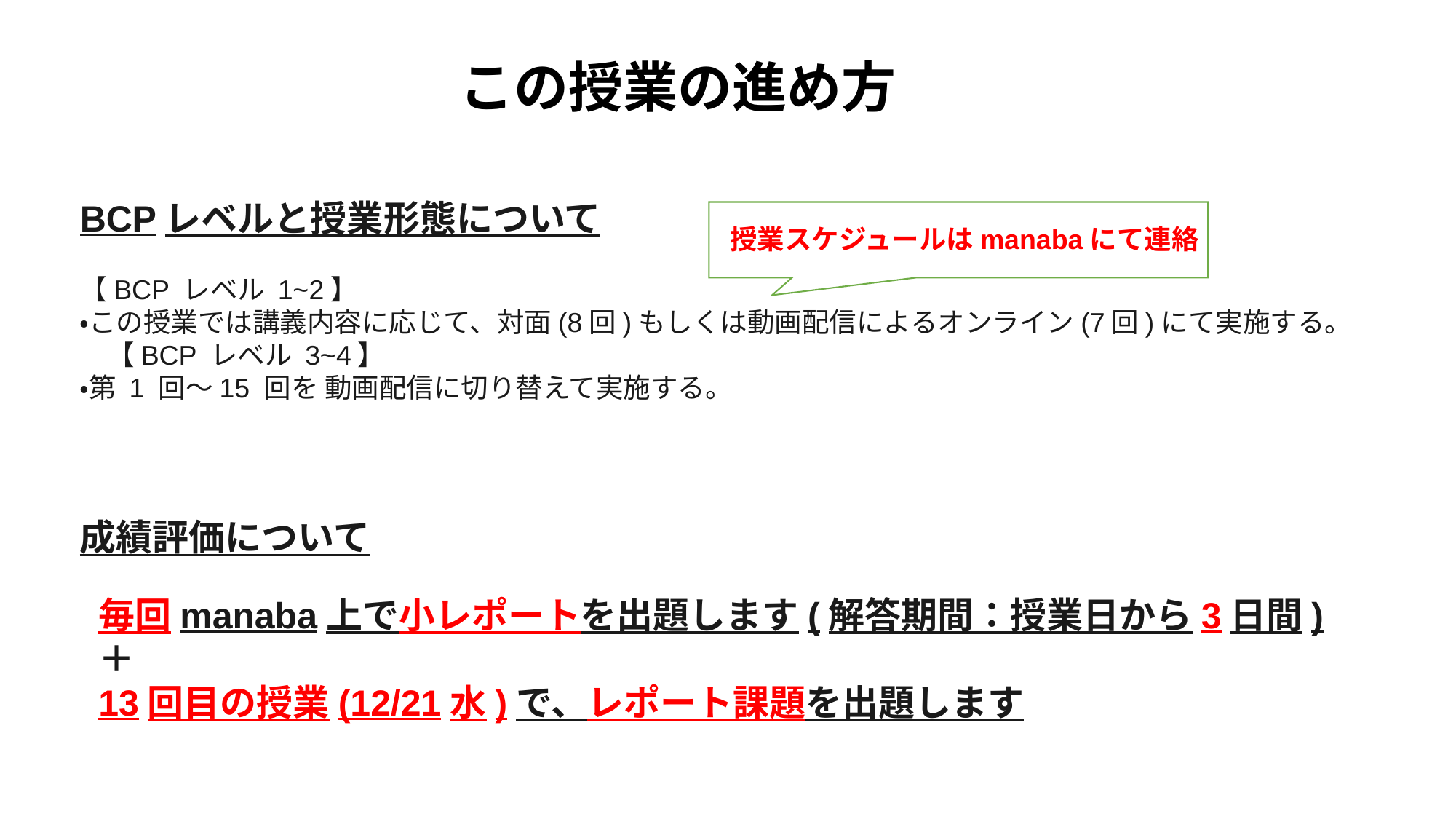

この授業の進め方
BCPレベルと授業形態について

【BCP レベル 1~2】
・この授業では講義内容に応じて、対面(8回)もしくは動画配信によるオンライン(7回)にて実施する。　【BCP レベル 3~4】
・第 1 回〜15 回を 動画配信に切り替えて実施する。

授業スケジュールはmanabaにて連絡
成績評価について

毎回manaba上で小レポートを出題します(解答期間：授業日から3日間)
＋
13回目の授業(12/21水)で、レポート課題を出題します